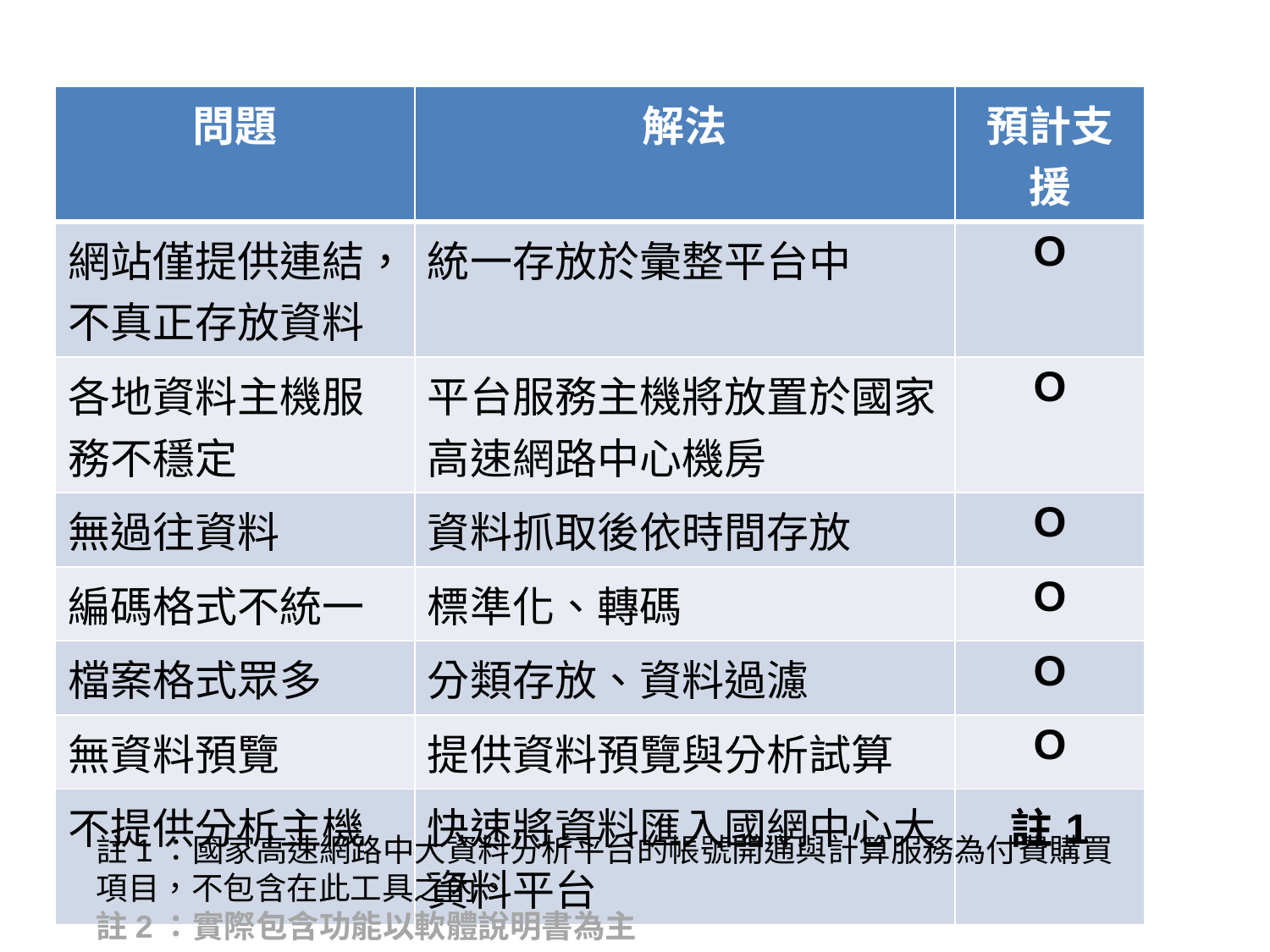

| 問題 | 解法 | 預計支援 |
| --- | --- | --- |
| 網站僅提供連結，不真正存放資料 | 統一存放於彙整平台中 | O |
| 各地資料主機服務不穩定 | 平台服務主機將放置於國家高速網路中心機房 | O |
| 無過往資料 | 資料抓取後依時間存放 | O |
| 編碼格式不統一 | 標準化、轉碼 | O |
| 檔案格式眾多 | 分類存放、資料過濾 | O |
| 無資料預覽 | 提供資料預覽與分析試算 | O |
| 不提供分析主機 | 快速將資料匯入國網中心大資料平台 | 註1 |
註1：國家高速網路中大資料分析平台的帳號開通與計算服務為付費購買項目，不包含在此工具之內。
註2：實際包含功能以軟體說明書為主